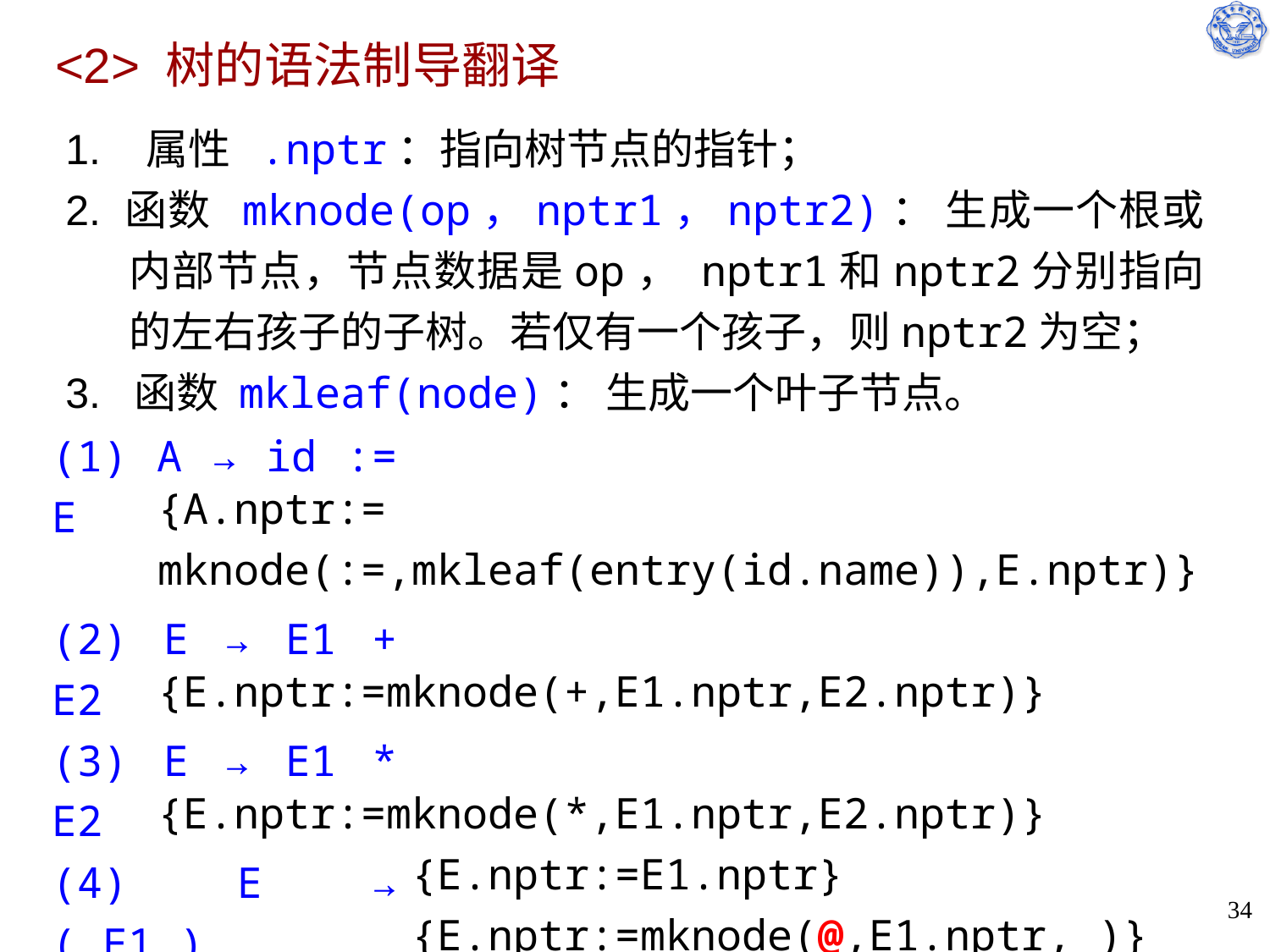

# <2> 树的语法制导翻译
1.   属性  .nptr：指向树节点的指针；
2. 函数  mknode(op，nptr1，nptr2)： 生成一个根或内部节点，节点数据是op， nptr1和nptr2分别指向的左右孩子的子树。若仅有一个孩子，则nptr2为空；
3.  函数 mkleaf(node)： 生成一个叶子节点。
(1) A → id := E

(2) E → E1 + E2
(3) E → E1 * E2
(4) E → ( E1 )
(5) E → - E1
(6) E → id
{A.nptr:= mknode(:=,mkleaf(entry(id.name)),E.nptr)}
		{E.nptr:=mknode(+,E1.nptr,E2.nptr)}
		{E.nptr:=mknode(*,E1.nptr,E2.nptr)}
		{E.nptr:=E1.nptr}
		{E.nptr:=mknode(@,E1.nptr, )}
		{E.nptr:=mkleaf(entry((id.name))}
34